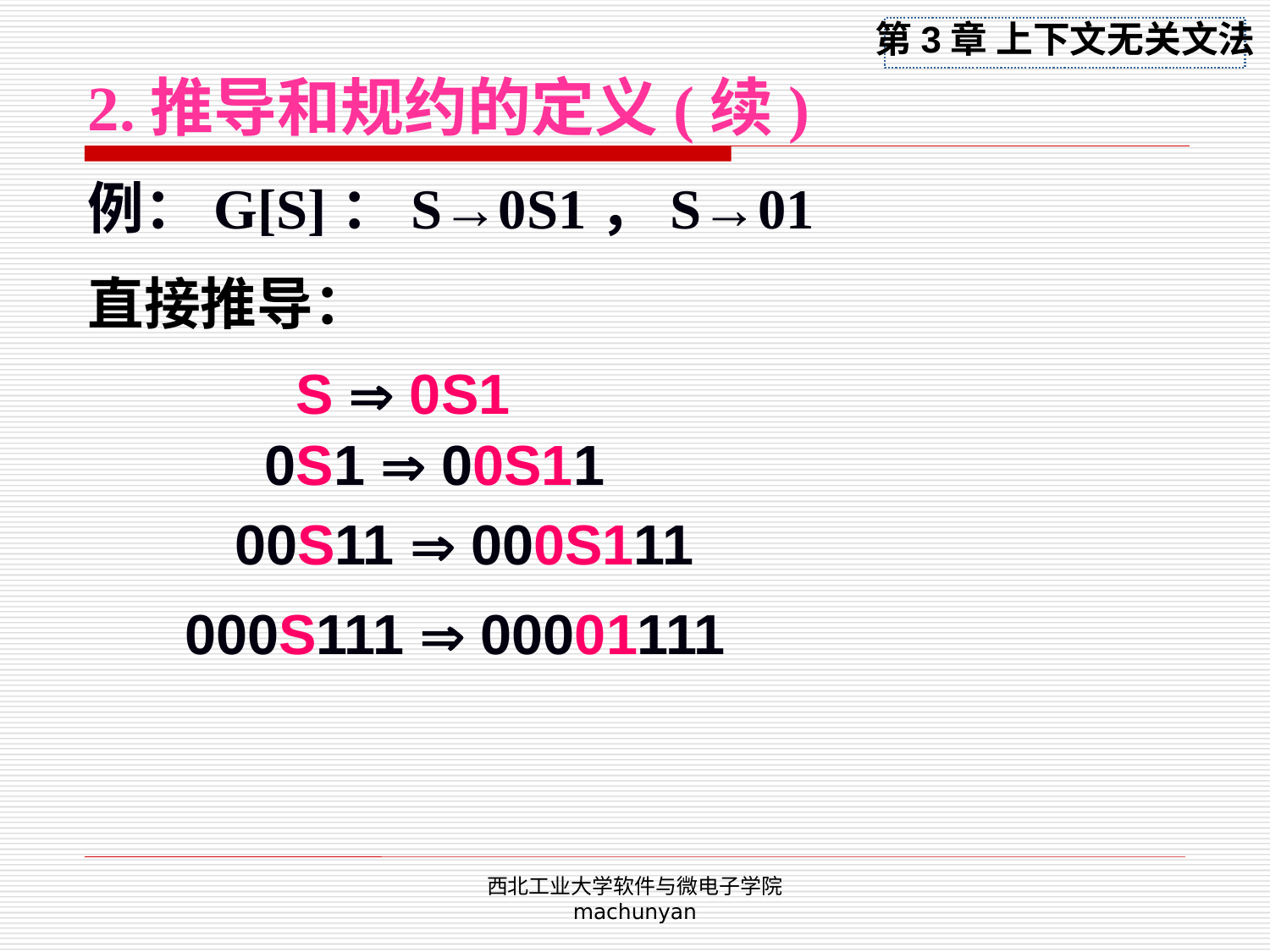

# 2.推导和规约的定义(续)
例：G[S]：S→0S1，S→01
直接推导：
S ⇒ 0S1
0S1 ⇒ 00S11
00S11 ⇒ 000S111
000S111 ⇒ 00001111

西北工业大学软件与微电子学院 machunyan
19